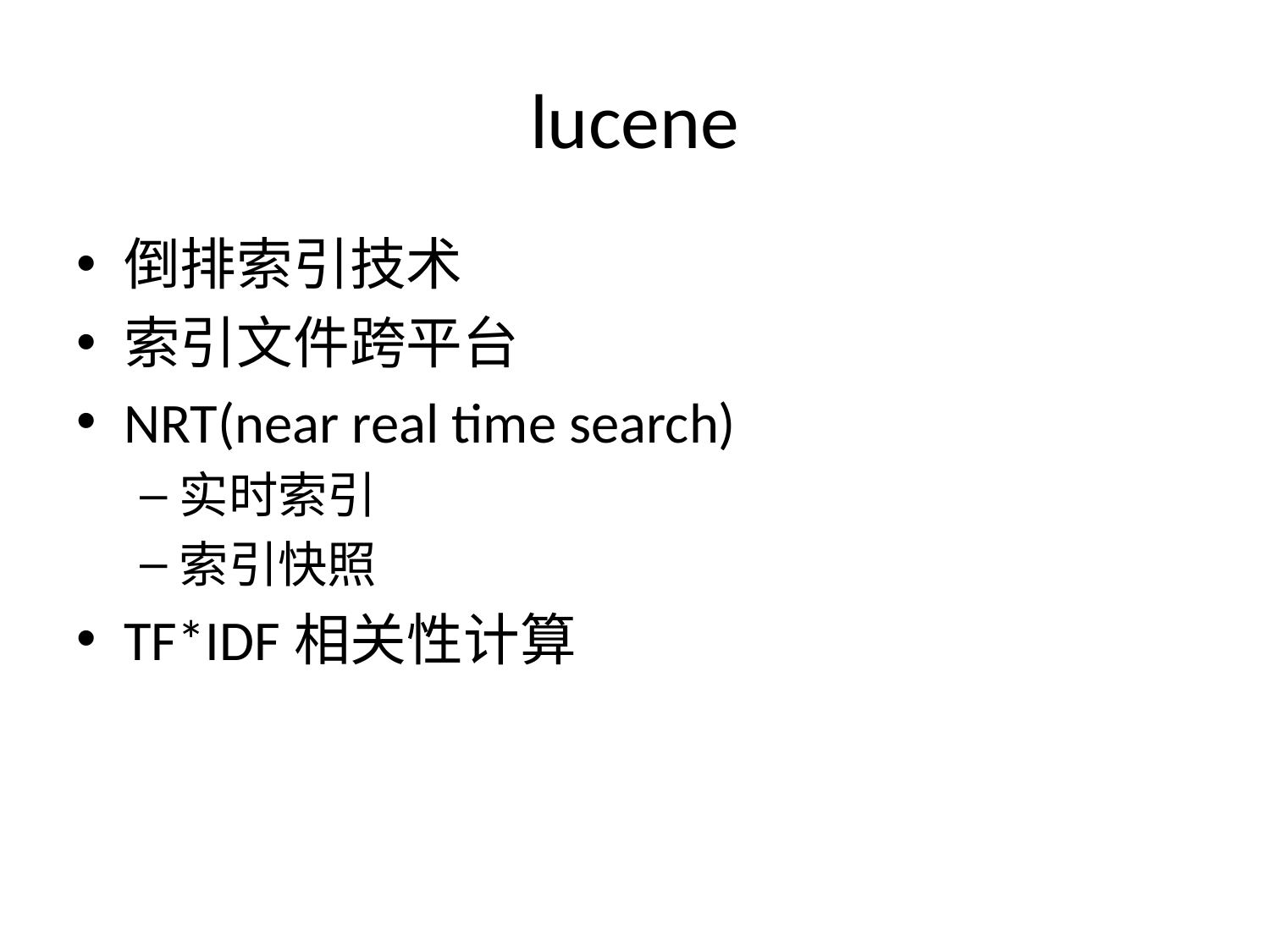

# lucene
倒排索引技术
索引文件跨平台
NRT(near real time search)
实时索引
索引快照
TF*IDF相关性计算